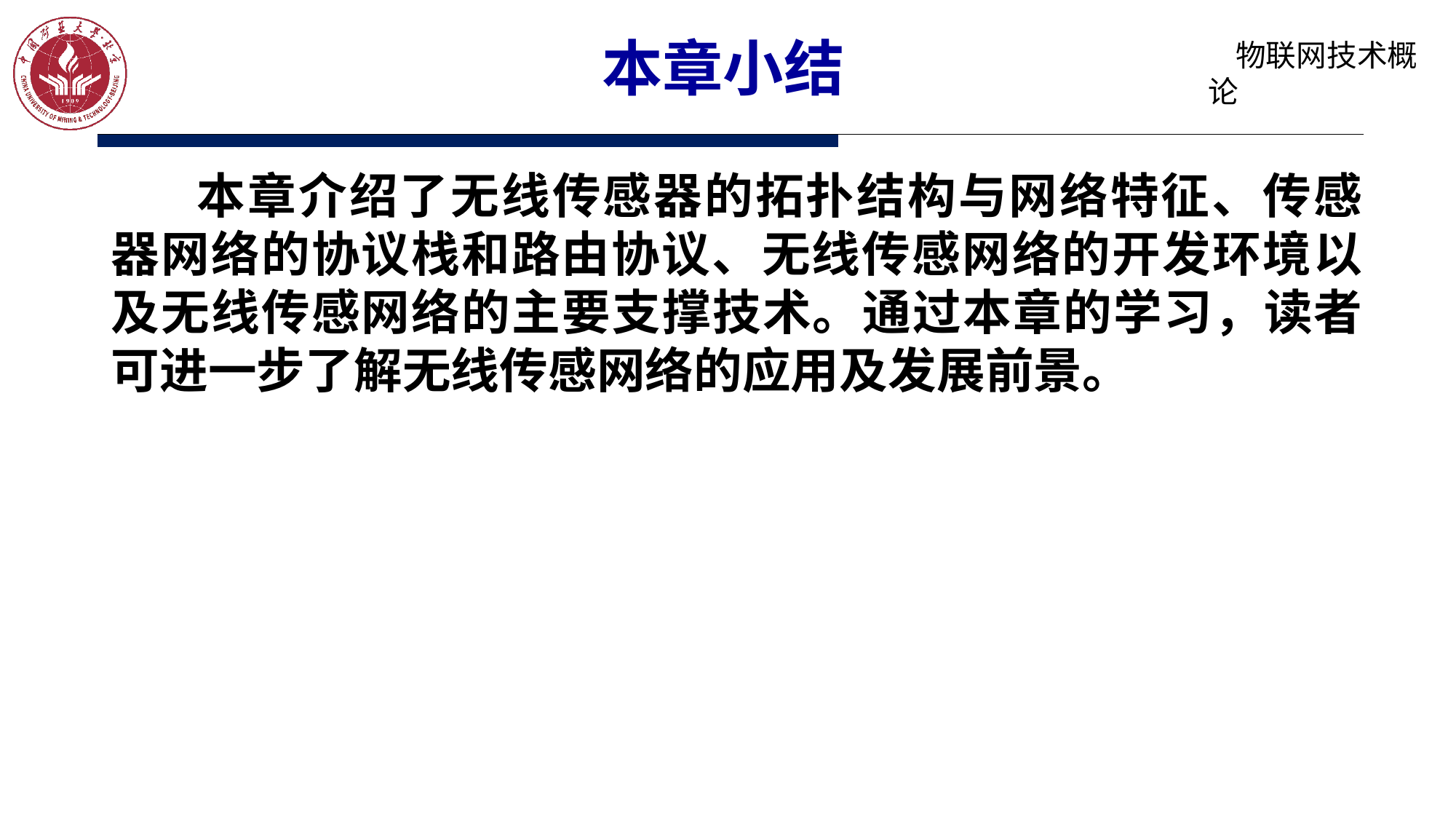

# 本章小结
本章介绍了无线传感器的拓扑结构与网络特征、传感器网络的协议栈和路由协议、无线传感网络的开发环境以及无线传感网络的主要支撑技术。通过本章的学习，读者可进一步了解无线传感网络的应用及发展前景。